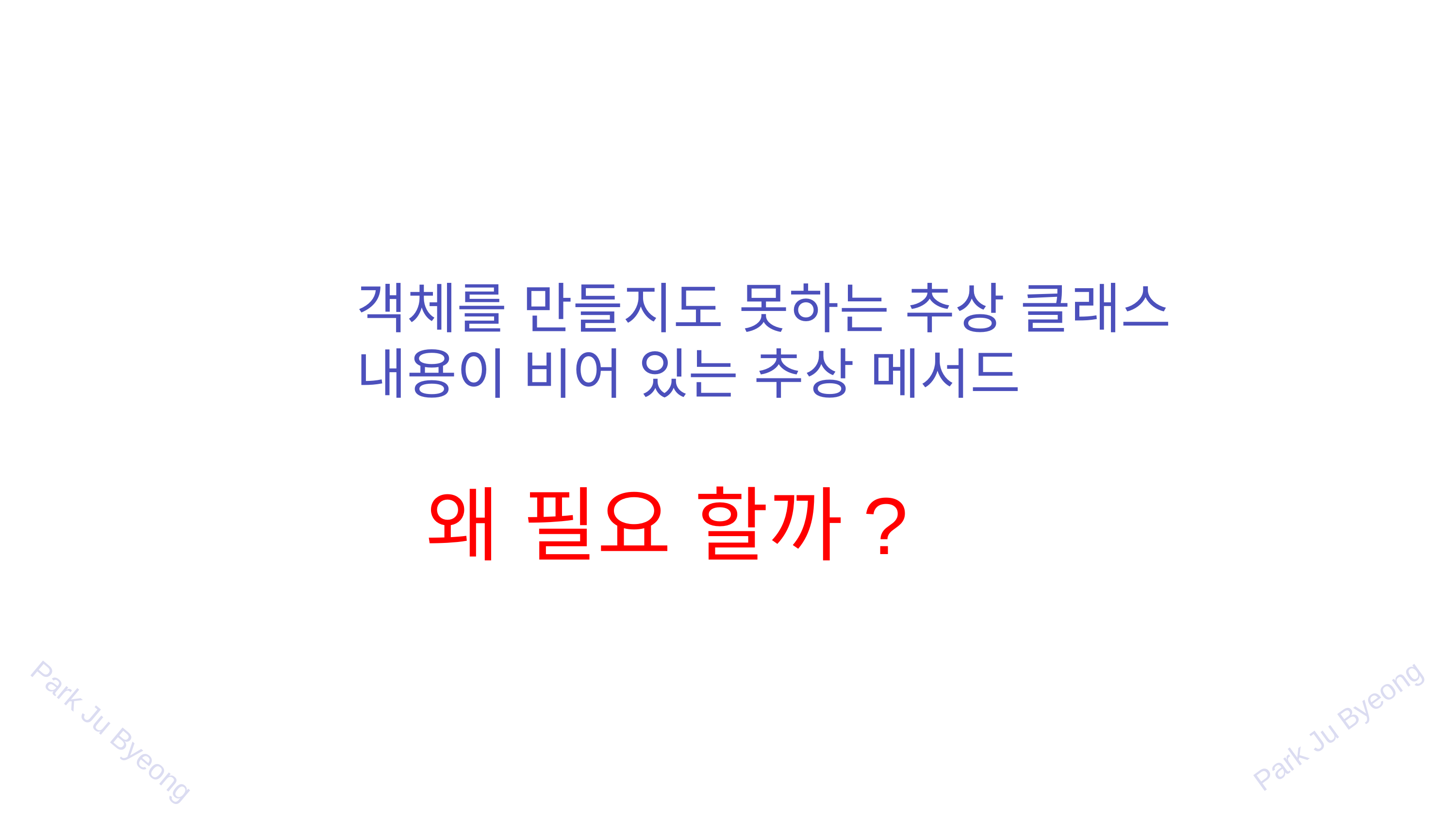

객체를 만들지도 못하는 추상 클래스
내용이 비어 있는 추상 메서드
왜 필요 할까?